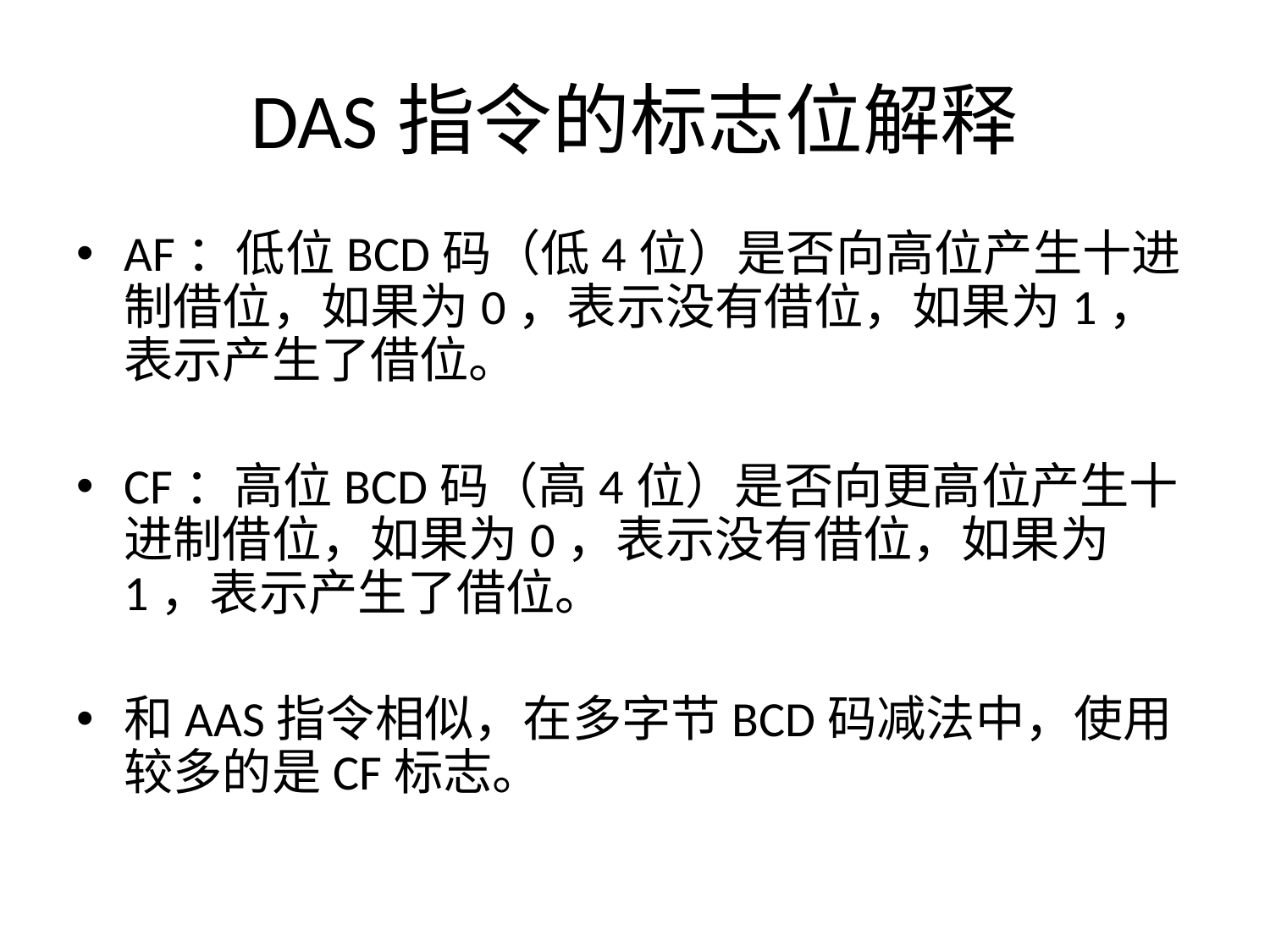

# DAS指令的标志位解释
AF：低位BCD码（低4位）是否向高位产生十进制借位，如果为0，表示没有借位，如果为1，表示产生了借位。

CF：高位BCD码（高4位）是否向更高位产生十进制借位，如果为0，表示没有借位，如果为1，表示产生了借位。

和AAS指令相似，在多字节BCD码减法中，使用较多的是CF标志。